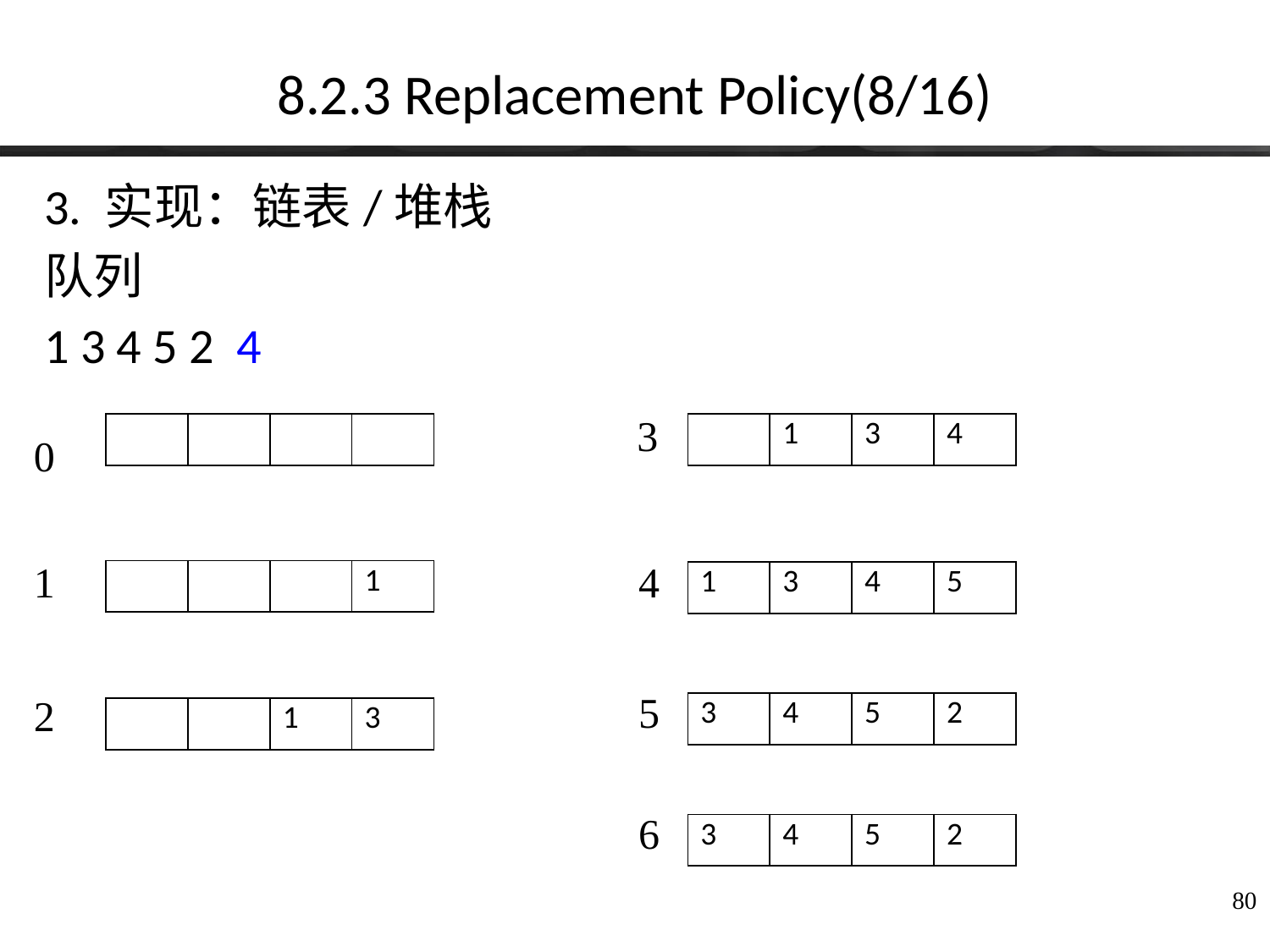

# 8.2.3 Replacement Policy(8/16)
3. 实现：链表/堆栈
队列
1 3 4 5 2  4
3
|  | 1 | 3 | 4 |
| --- | --- | --- | --- |
|  |  |  |  |
| --- | --- | --- | --- |
0
4
1
|  |  |  | 1 |
| --- | --- | --- | --- |
| 1 | 3 | 4 | 5 |
| --- | --- | --- | --- |
5
2
| 3 | 4 | 5 | 2 |
| --- | --- | --- | --- |
|  |  | 1 | 3 |
| --- | --- | --- | --- |
6
| 3 | 4 | 5 | 2 |
| --- | --- | --- | --- |
80